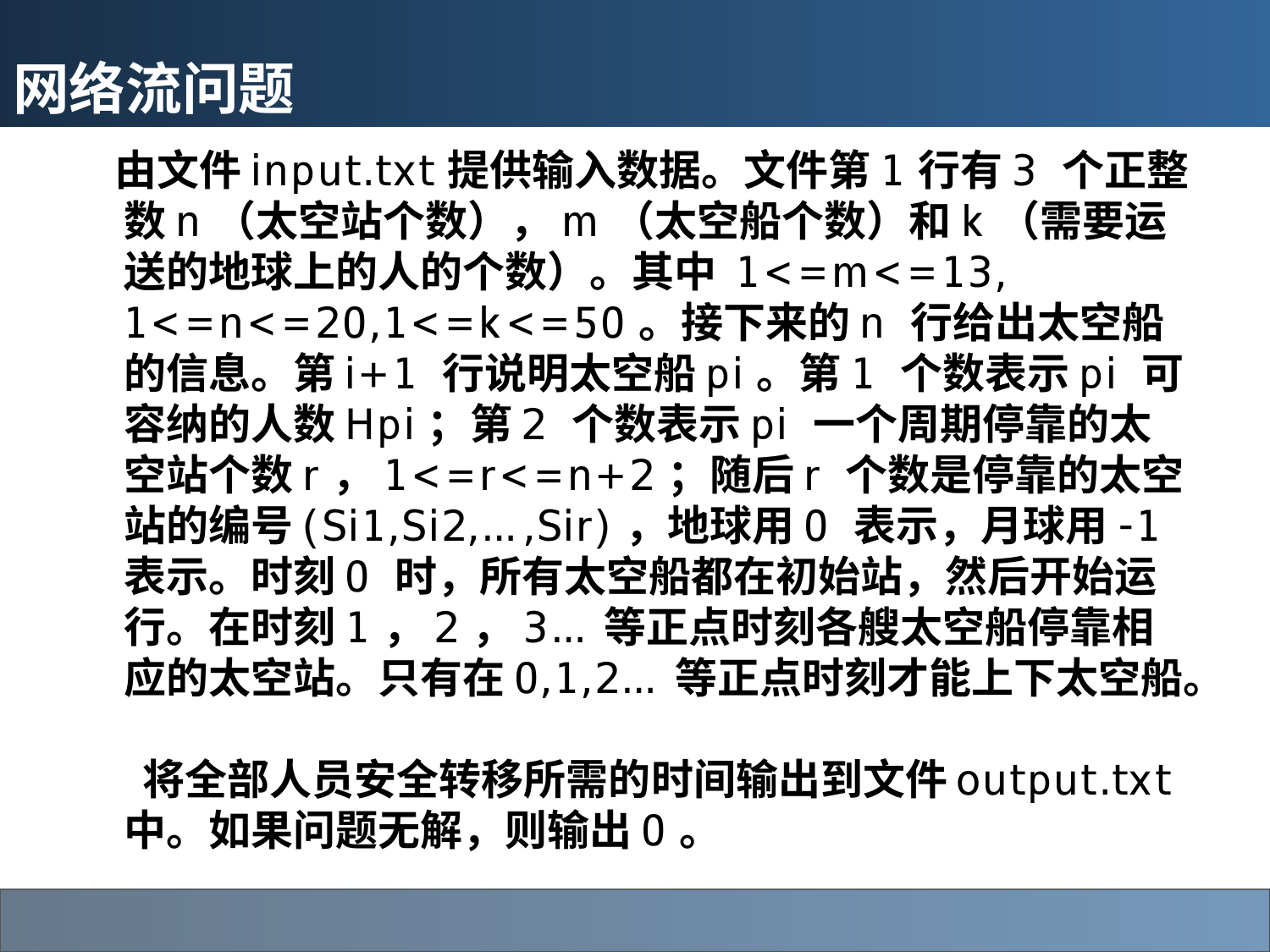

# 网络流问题
   由文件input.txt提供输入数据。文件第1行有3 个正整数n（太空站个数），m（太空船个数）和k（需要运送的地球上的人的个数）。其中 1<=m<=13, 1<=n<=20,1<=k<=50。接下来的n 行给出太空船的信息。第i+1 行说明太空船pi。第1 个数表示pi 可容纳的人数Hpi；第2 个数表示pi 一个周期停靠的太空站个数r，1<=r<=n+2；随后r 个数是停靠的太空站的编号(Si1,Si2,…,Sir)，地球用0 表示，月球用-1 表示。时刻0 时，所有太空船都在初始站，然后开始运行。在时刻1，2，3…等正点时刻各艘太空船停靠相应的太空站。只有在0,1,2…等正点时刻才能上下太空船。
  将全部人员安全转移所需的时间输出到文件output.txt 中。如果问题无解，则输出0。